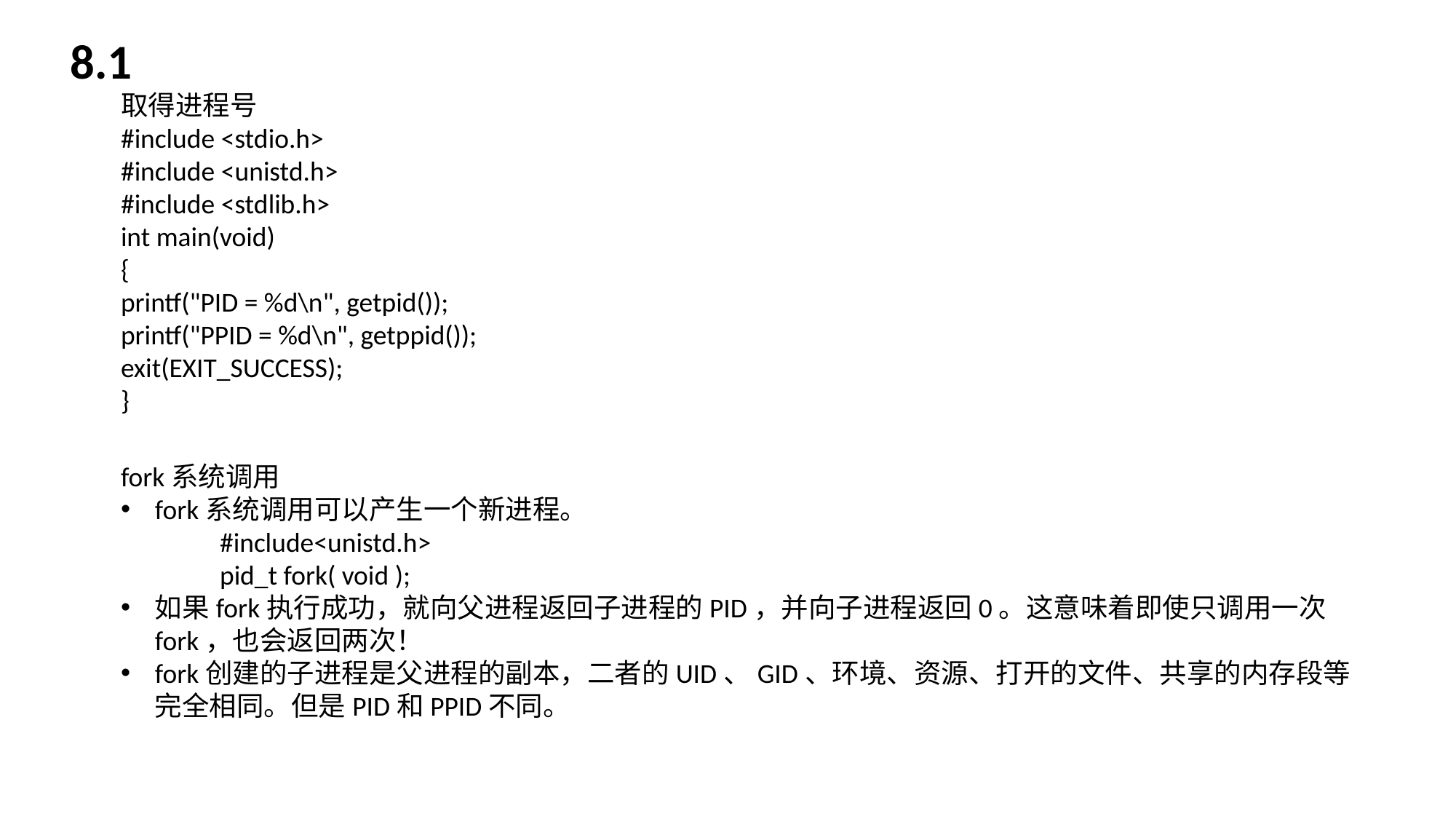

8.1
取得进程号
#include <stdio.h>
#include <unistd.h>
#include <stdlib.h>
int main(void)
{
printf("PID = %d\n", getpid());
printf("PPID = %d\n", getppid());
exit(EXIT_SUCCESS);
}
fork系统调用
fork系统调用可以产生一个新进程。
                #include<unistd.h>
                pid_t fork( void );
如果fork执行成功，就向父进程返回子进程的PID，并向子进程返回0。这意味着即使只调用一次fork，也会返回两次！
fork创建的子进程是父进程的副本，二者的UID、GID、环境、资源、打开的文件、共享的内存段等完全相同。但是PID和PPID不同。